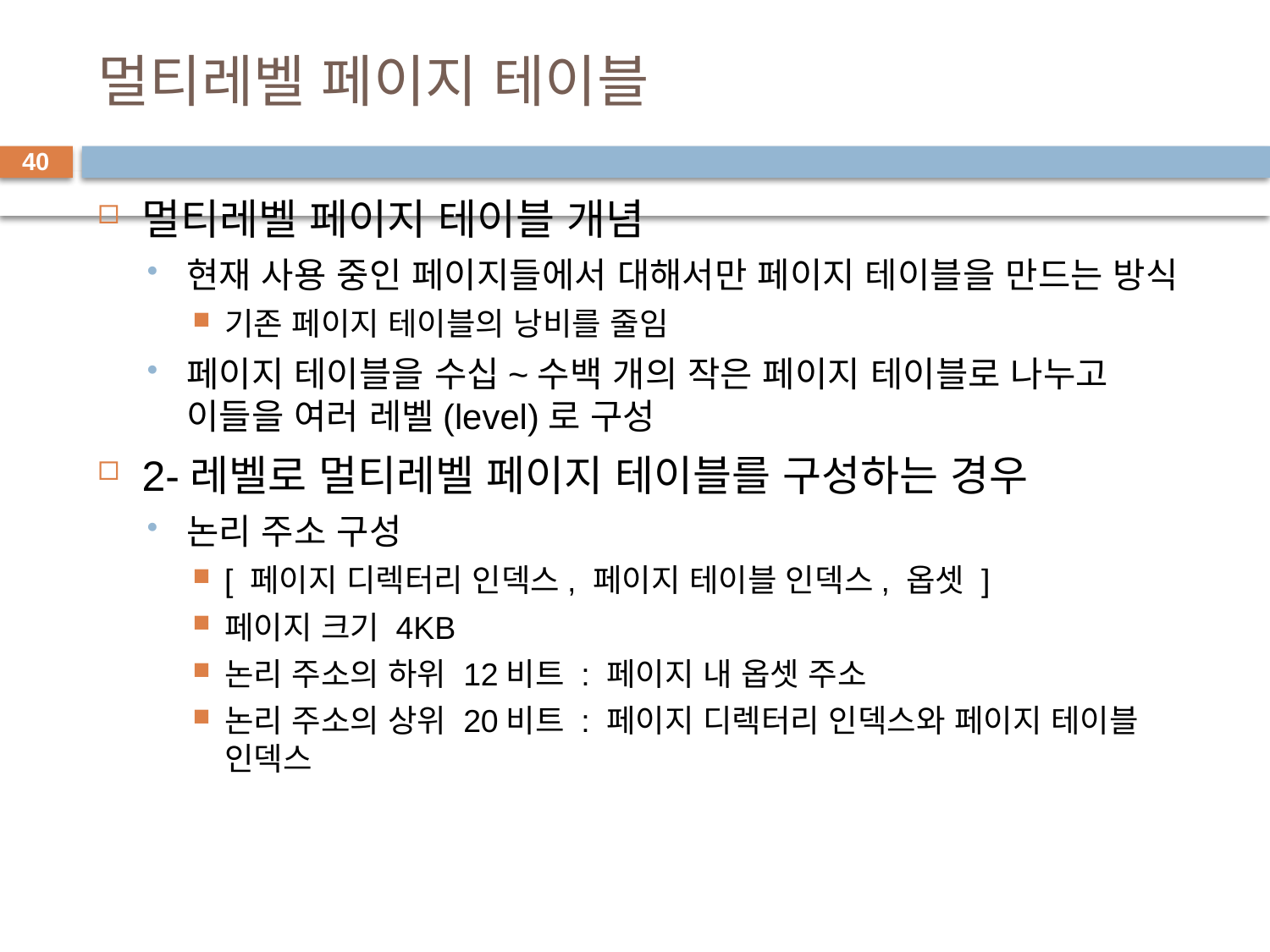

# 멀티레벨 페이지 테이블
40
멀티레벨 페이지 테이블 개념
현재 사용 중인 페이지들에서 대해서만 페이지 테이블을 만드는 방식
기존 페이지 테이블의 낭비를 줄임
페이지 테이블을 수십~수백 개의 작은 페이지 테이블로 나누고 이들을 여러 레벨(level)로 구성
2-레벨로 멀티레벨 페이지 테이블를 구성하는 경우
논리 주소 구성
[ 페이지 디렉터리 인덱스, 페이지 테이블 인덱스, 옵셋 ]
페이지 크기 4KB
논리 주소의 하위 12비트 : 페이지 내 옵셋 주소
논리 주소의 상위 20비트 : 페이지 디렉터리 인덱스와 페이지 테이블 인덱스